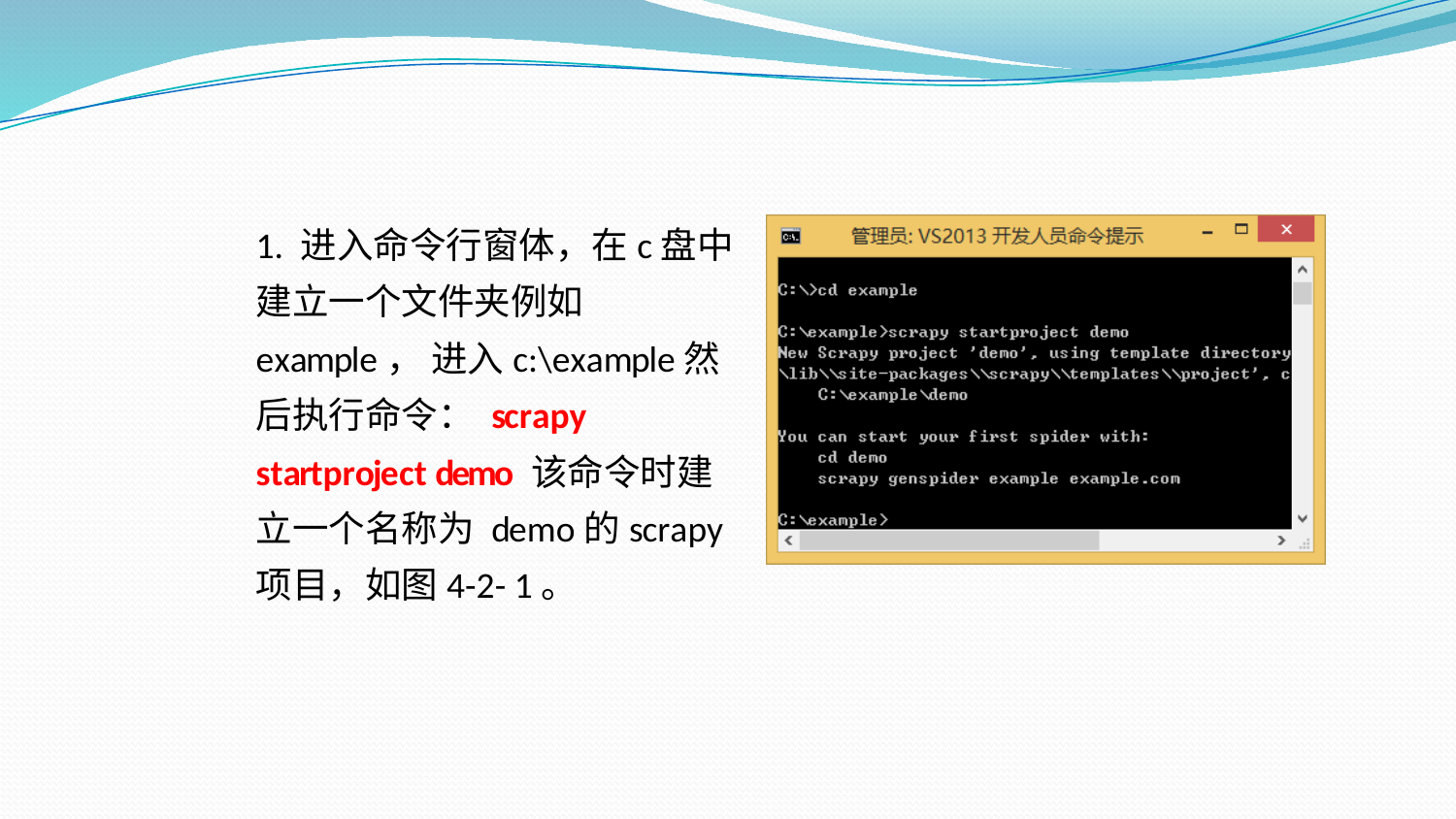

1. 进入命令行窗体，在c盘中 建立一个文件夹例如example， 进入c:\example然后执行命令： scrapy startproject demo 该命令时建立一个名称为 demo的scrapy项目，如图4-2- 1。